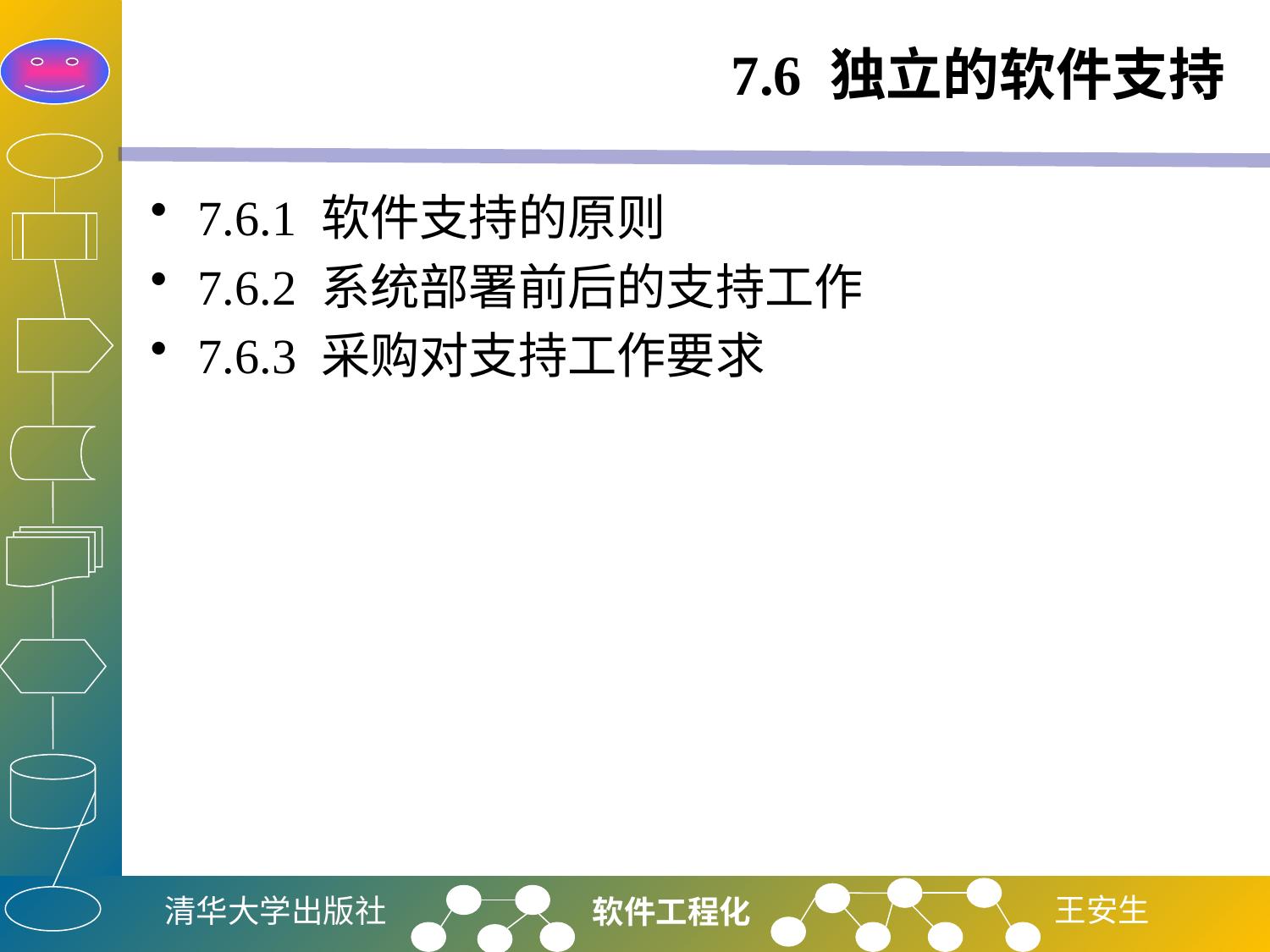

# 7.6 独立的软件支持
7.6.1 软件支持的原则
7.6.2 系统部署前后的支持工作
7.6.3 采购对支持工作要求